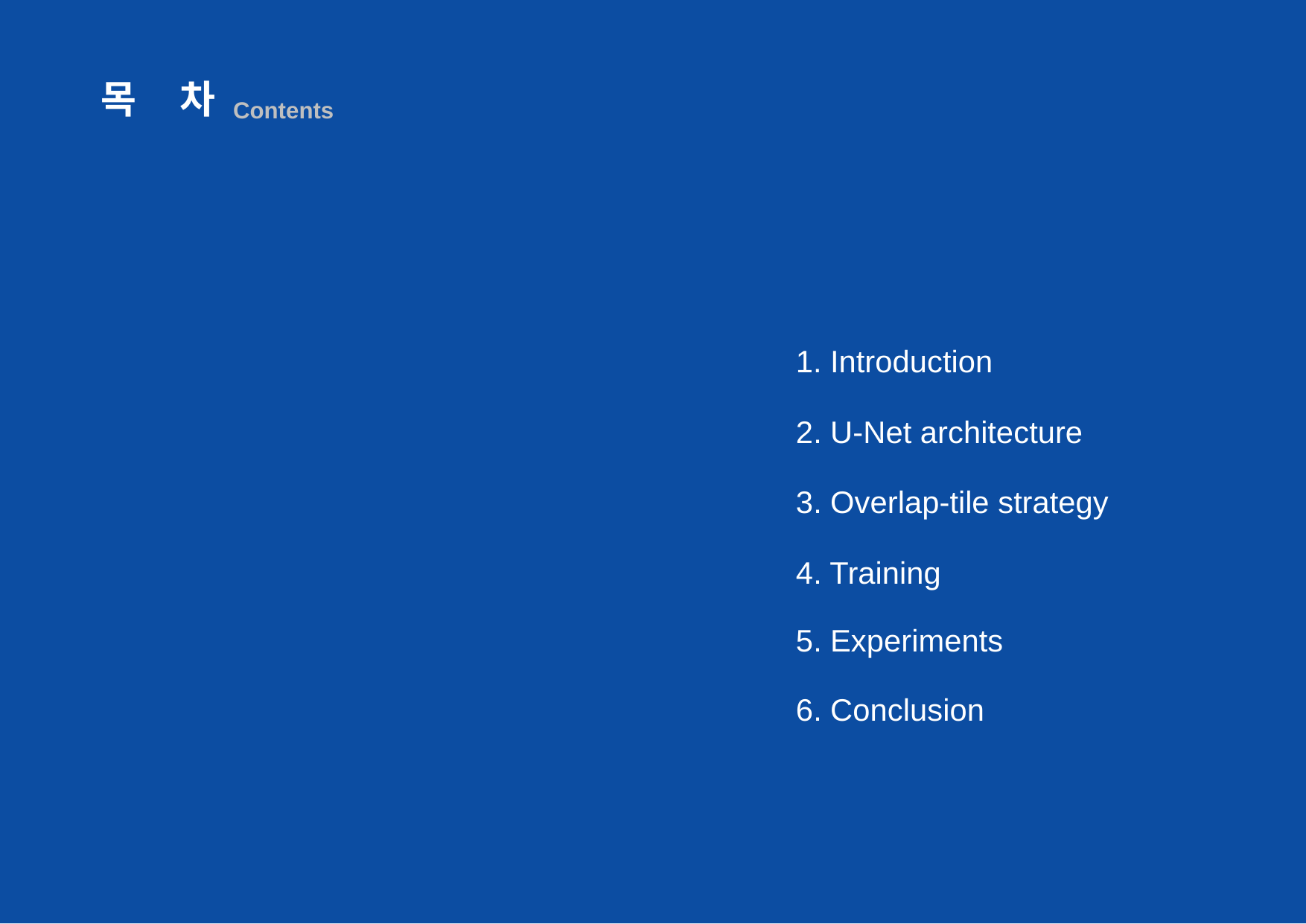

목    차
Contents
1. Introduction
2. U-Net architecture
3. Overlap-tile strategy
4. Training
5. Experiments
6. Conclusion
2